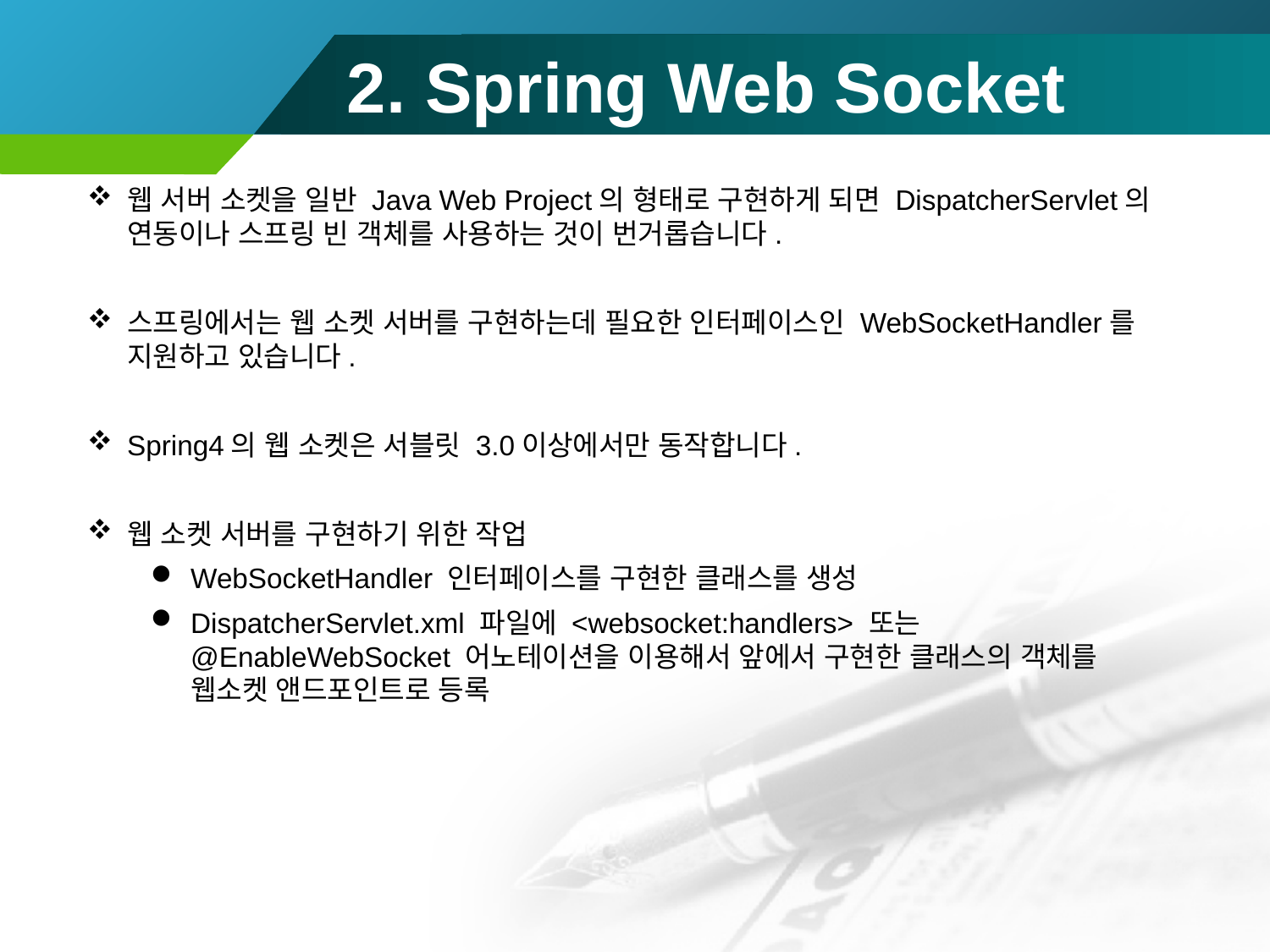

# 2. Spring Web Socket
웹 서버 소켓을 일반 Java Web Project의 형태로 구현하게 되면 DispatcherServlet의 연동이나 스프링 빈 객체를 사용하는 것이 번거롭습니다.

스프링에서는 웹 소켓 서버를 구현하는데 필요한 인터페이스인 WebSocketHandler를 지원하고 있습니다.

Spring4의 웹 소켓은 서블릿 3.0이상에서만 동작합니다.

웹 소켓 서버를 구현하기 위한 작업
WebSocketHandler 인터페이스를 구현한 클래스를 생성
DispatcherServlet.xml 파일에 <websocket:handlers> 또는 @EnableWebSocket 어노테이션을 이용해서 앞에서 구현한 클래스의 객체를 웹소켓 앤드포인트로 등록